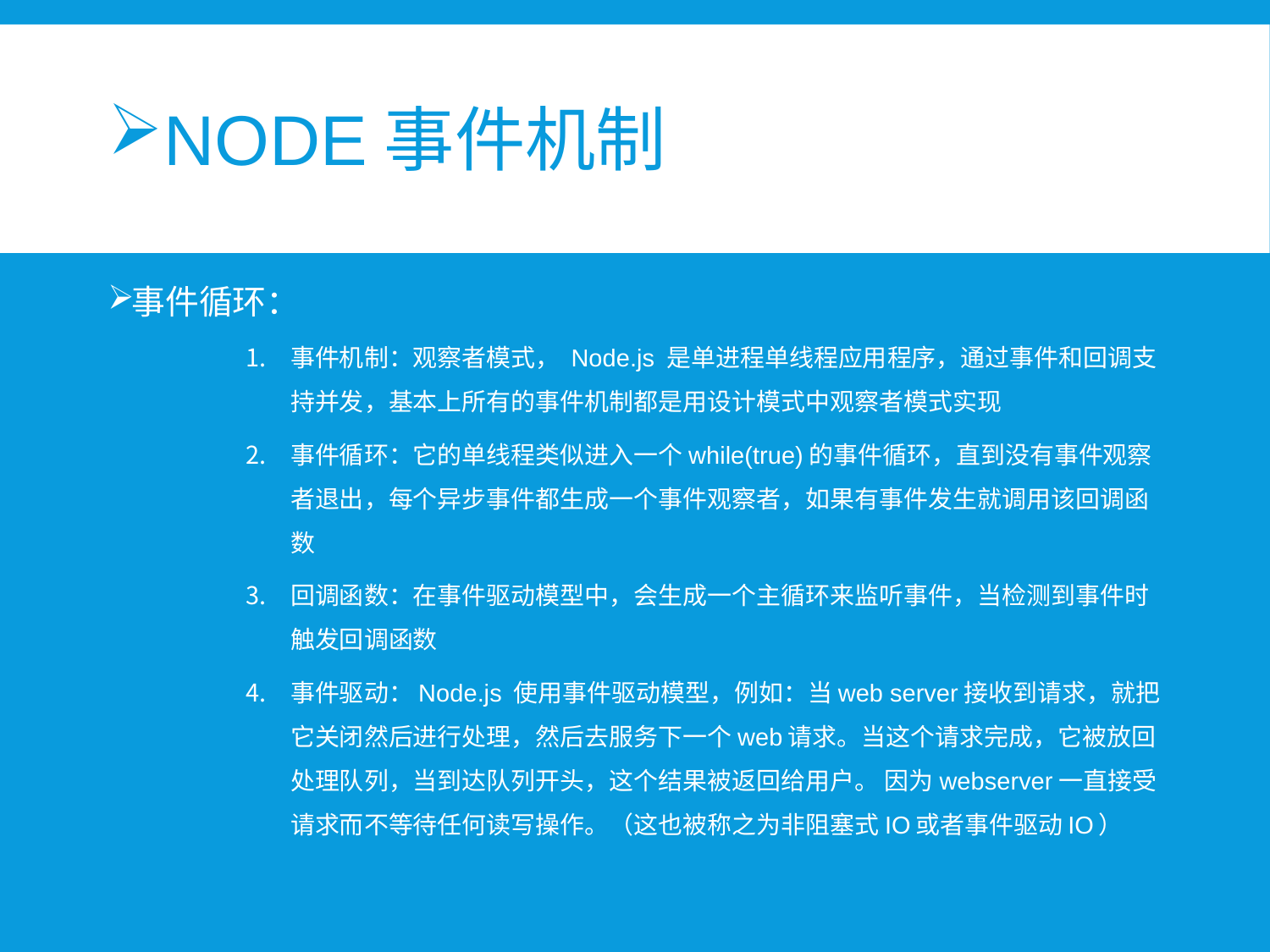

# Node事件机制
事件循环：
事件机制：观察者模式， Node.js 是单进程单线程应用程序，通过事件和回调支持并发，基本上所有的事件机制都是用设计模式中观察者模式实现
事件循环：它的单线程类似进入一个while(true)的事件循环，直到没有事件观察者退出，每个异步事件都生成一个事件观察者，如果有事件发生就调用该回调函数
回调函数：在事件驱动模型中，会生成一个主循环来监听事件，当检测到事件时触发回调函数
事件驱动：Node.js 使用事件驱动模型，例如：当web server接收到请求，就把它关闭然后进行处理，然后去服务下一个web请求。当这个请求完成，它被放回处理队列，当到达队列开头，这个结果被返回给用户。 因为webserver一直接受请求而不等待任何读写操作。（这也被称之为非阻塞式IO或者事件驱动IO）